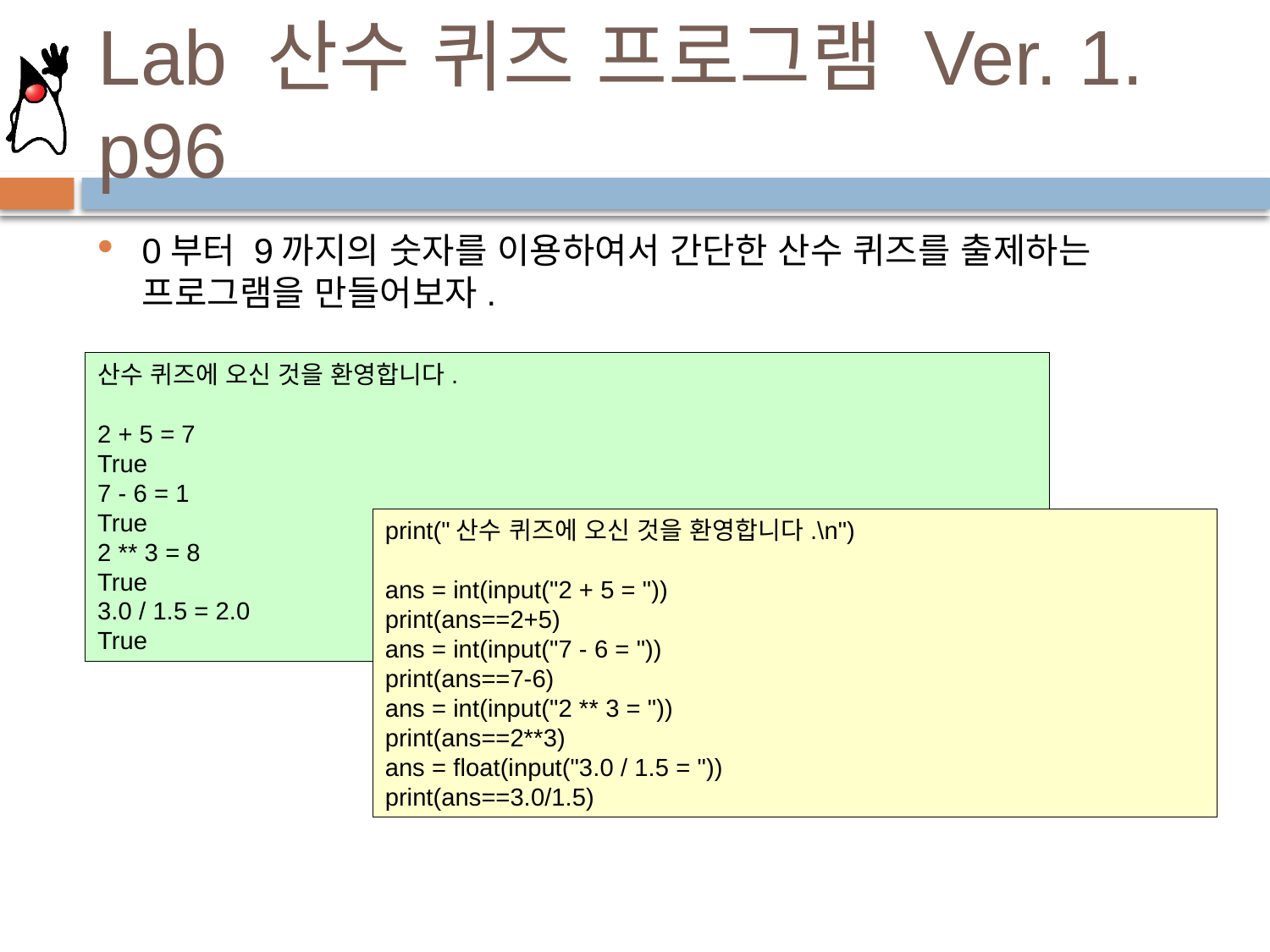

# Lab 산수 퀴즈 프로그램 Ver. 1. p96
0부터 9까지의 숫자를 이용하여서 간단한 산수 퀴즈를 출제하는 프로그램을 만들어보자.
산수 퀴즈에 오신 것을 환영합니다.

2 + 5 = 7
True
7 - 6 = 1
True
2 ** 3 = 8
True
3.0 / 1.5 = 2.0
True
print("산수 퀴즈에 오신 것을 환영합니다.\n")

ans = int(input("2 + 5 = "))
print(ans==2+5)
ans = int(input("7 - 6 = "))
print(ans==7-6)
ans = int(input("2 ** 3 = "))
print(ans==2**3)
ans = float(input("3.0 / 1.5 = "))
print(ans==3.0/1.5)